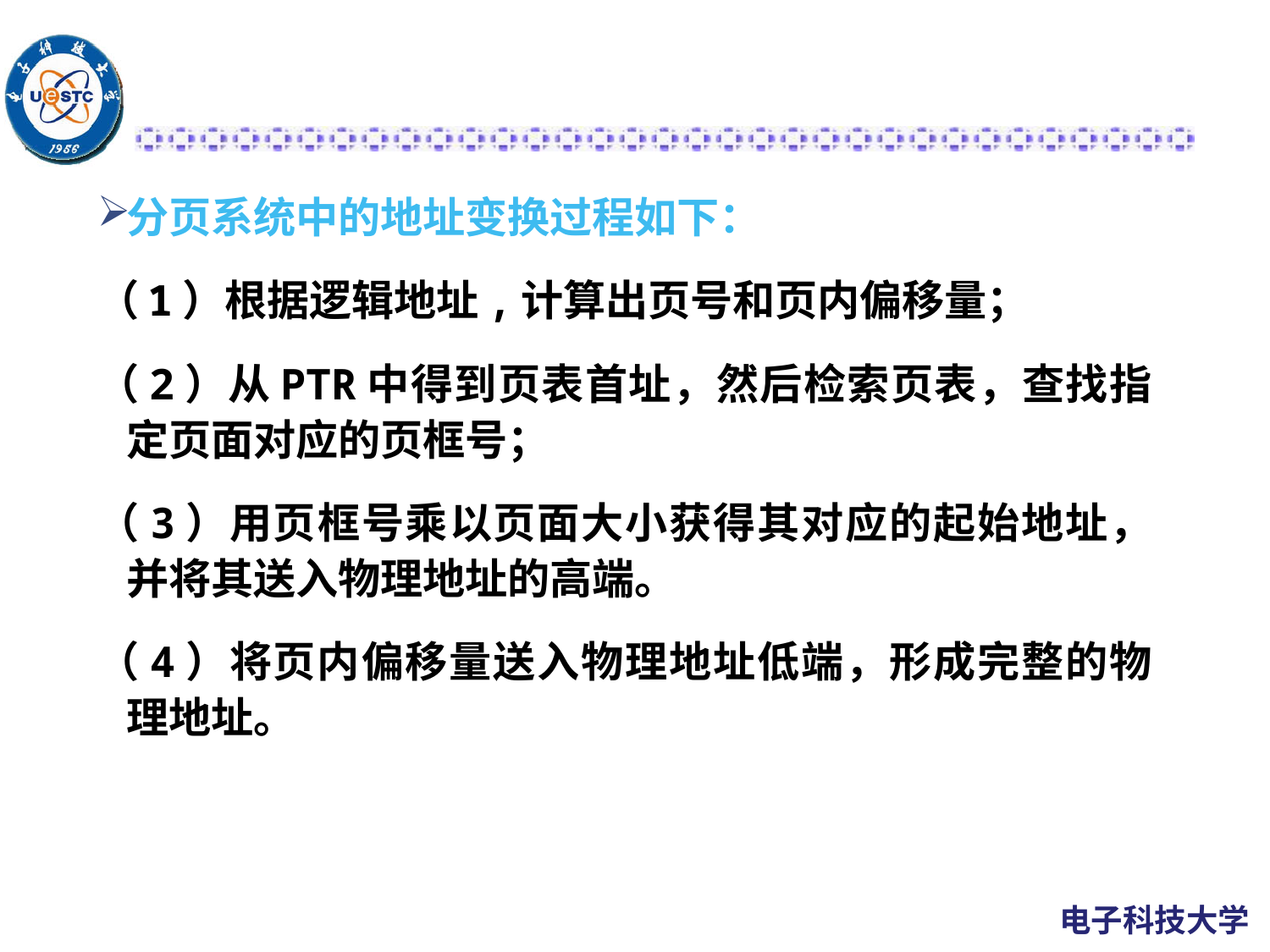

分页系统中的地址变换过程如下：
（1）根据逻辑地址,计算出页号和页内偏移量；
（2）从PTR中得到页表首址，然后检索页表，查找指定页面对应的页框号；
（3）用页框号乘以页面大小获得其对应的起始地址，并将其送入物理地址的高端。
（4）将页内偏移量送入物理地址低端，形成完整的物理地址。